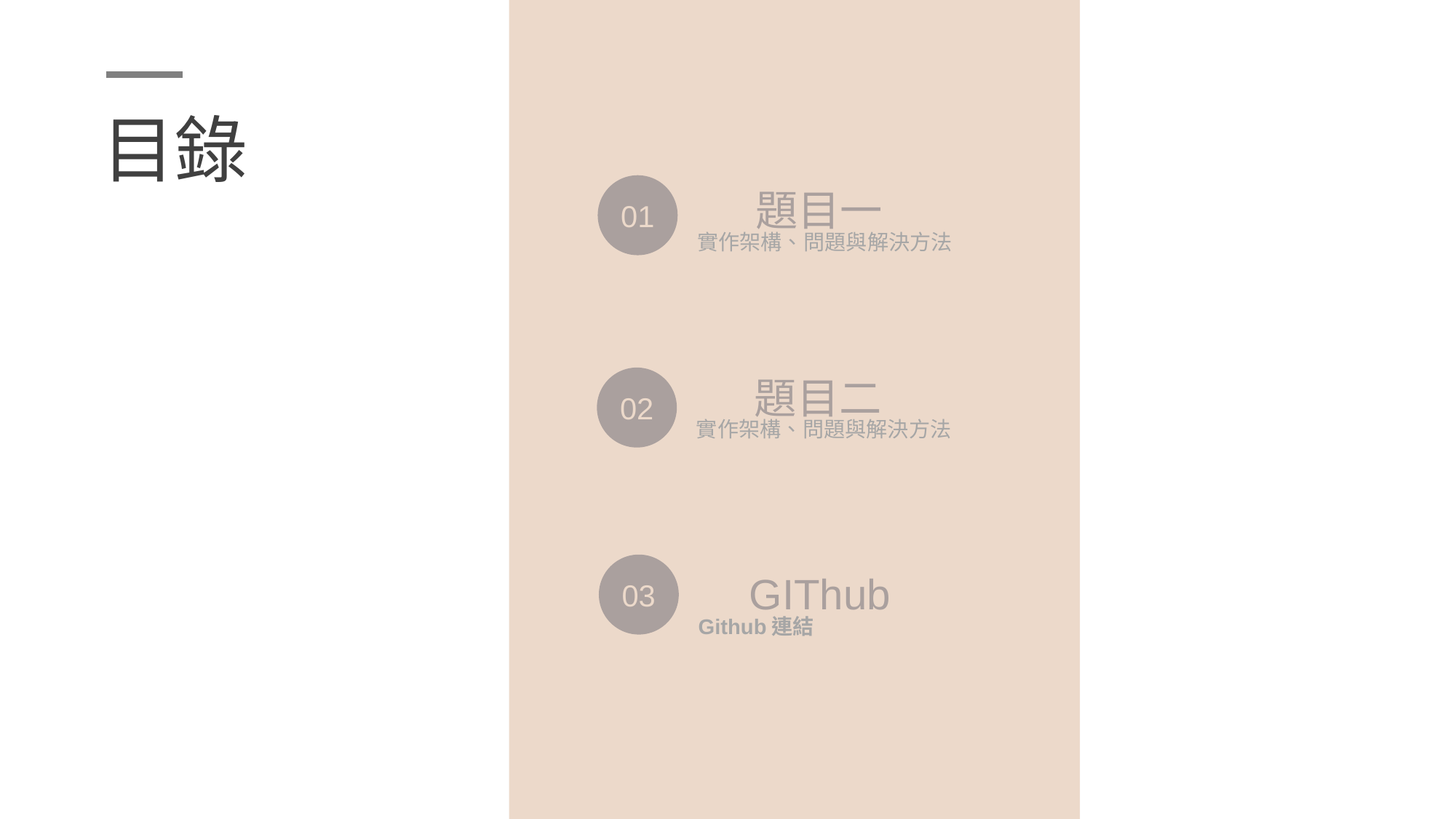

目錄
題目一
01
實作架構、問題與解決方法
題目二
02
實作架構、問題與解決方法
GIThub
03
Github連結